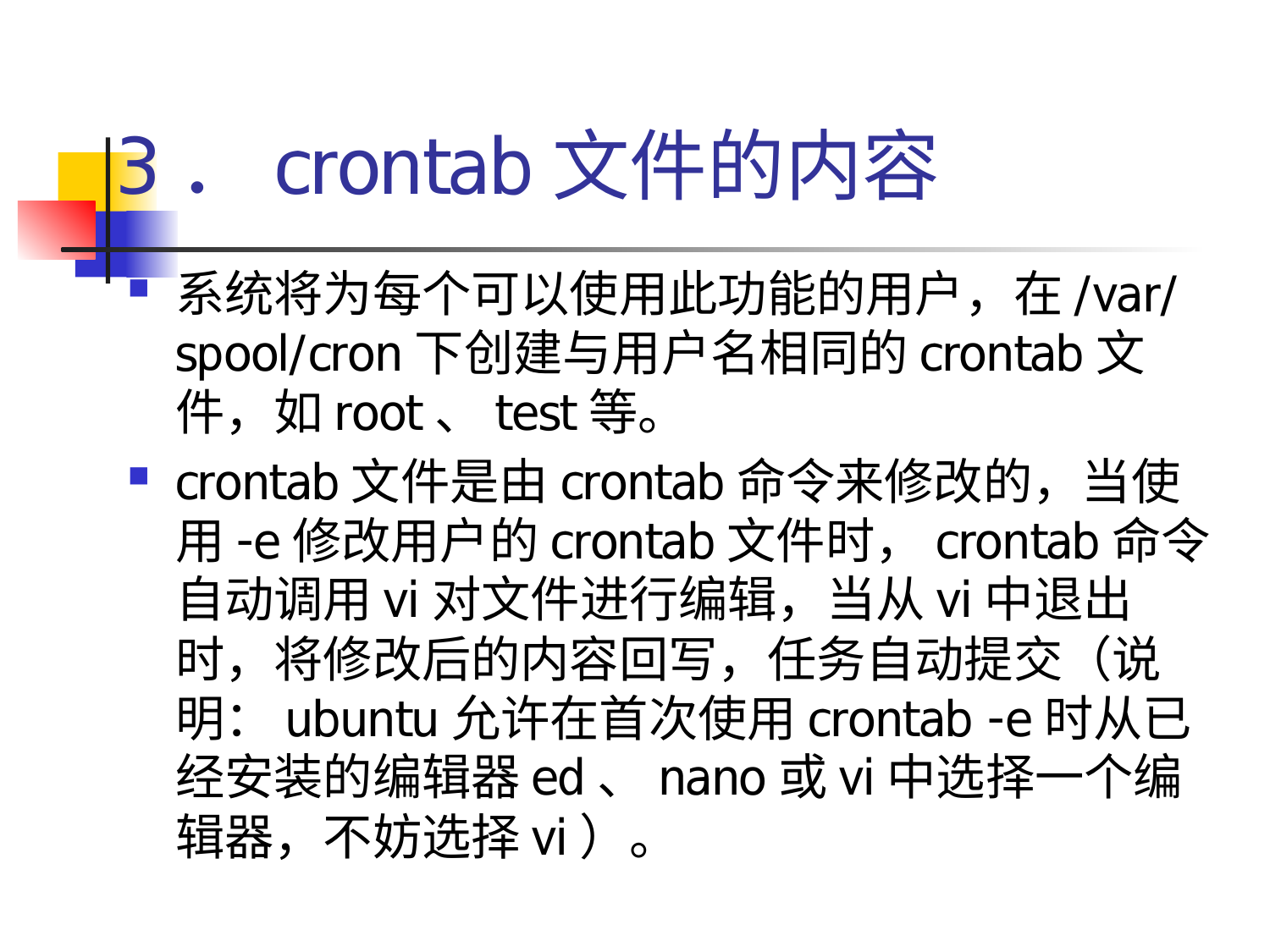

# 3．crontab文件的内容
系统将为每个可以使用此功能的用户，在/var/spool/cron下创建与用户名相同的crontab文件，如root、test等。
crontab文件是由crontab命令来修改的，当使用-e修改用户的crontab文件时，crontab命令自动调用vi对文件进行编辑，当从vi中退出时，将修改后的内容回写，任务自动提交（说明：ubuntu允许在首次使用crontab -e时从已经安装的编辑器ed、nano或vi中选择一个编辑器，不妨选择vi）。